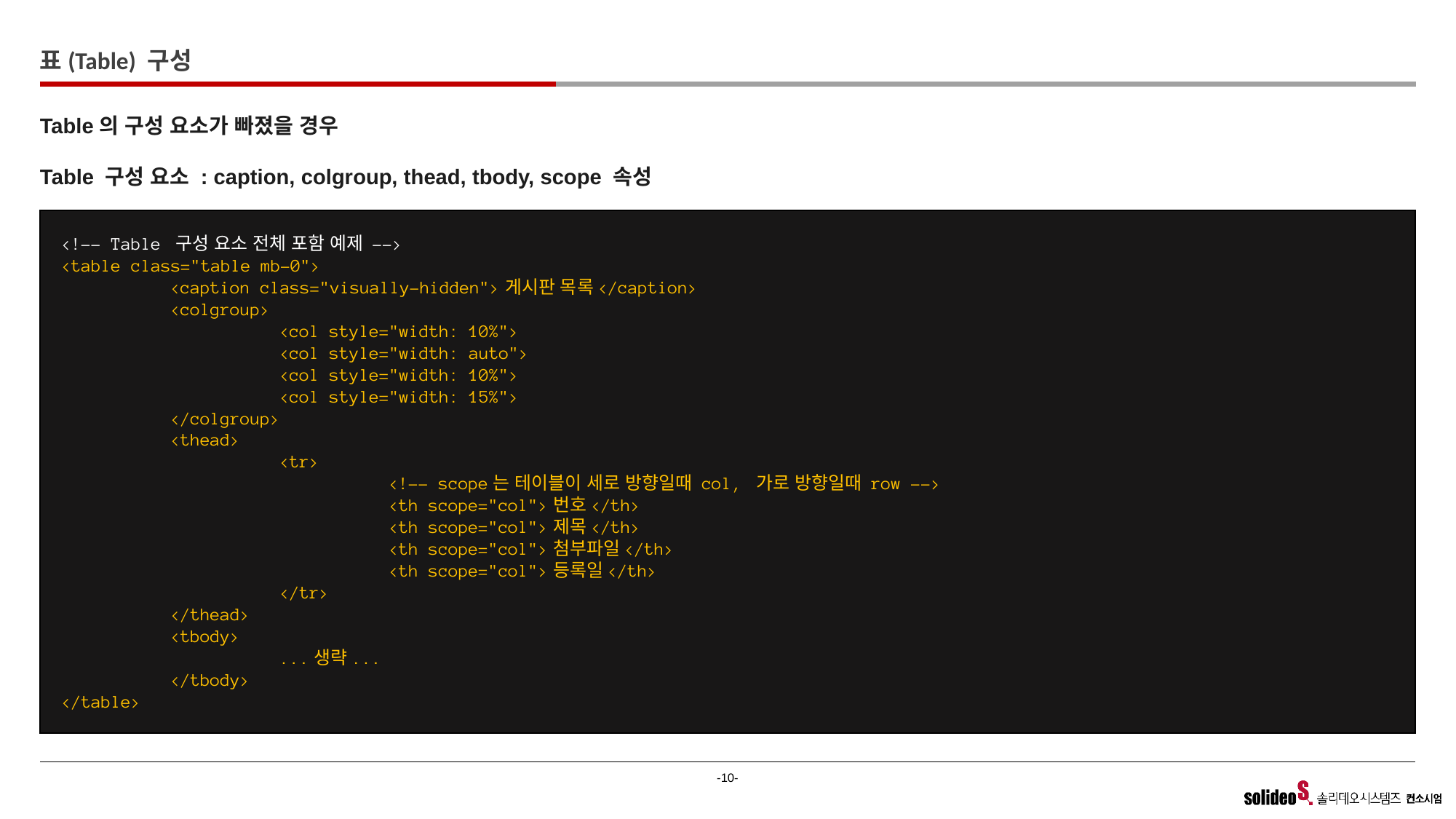

# 표(Table) 구성
Table의 구성 요소가 빠졌을 경우
Table 구성 요소 : caption, colgroup, thead, tbody, scope 속성
<!-- Table 구성 요소 전체 포함 예제 -->
<table class="table mb-0">
	<caption class="visually-hidden">게시판 목록</caption>
	<colgroup>
		<col style="width: 10%">
		<col style="width: auto">
		<col style="width: 10%">
		<col style="width: 15%">
	</colgroup>
	<thead>
		<tr>
			<!-- scope는 테이블이 세로 방향일때 col, 가로 방향일때 row -->
			<th scope="col">번호</th>
			<th scope="col">제목</th>
			<th scope="col">첨부파일</th>
			<th scope="col">등록일</th>
		</tr>
	</thead>
	<tbody>
		...생략...
	</tbody>
</table>